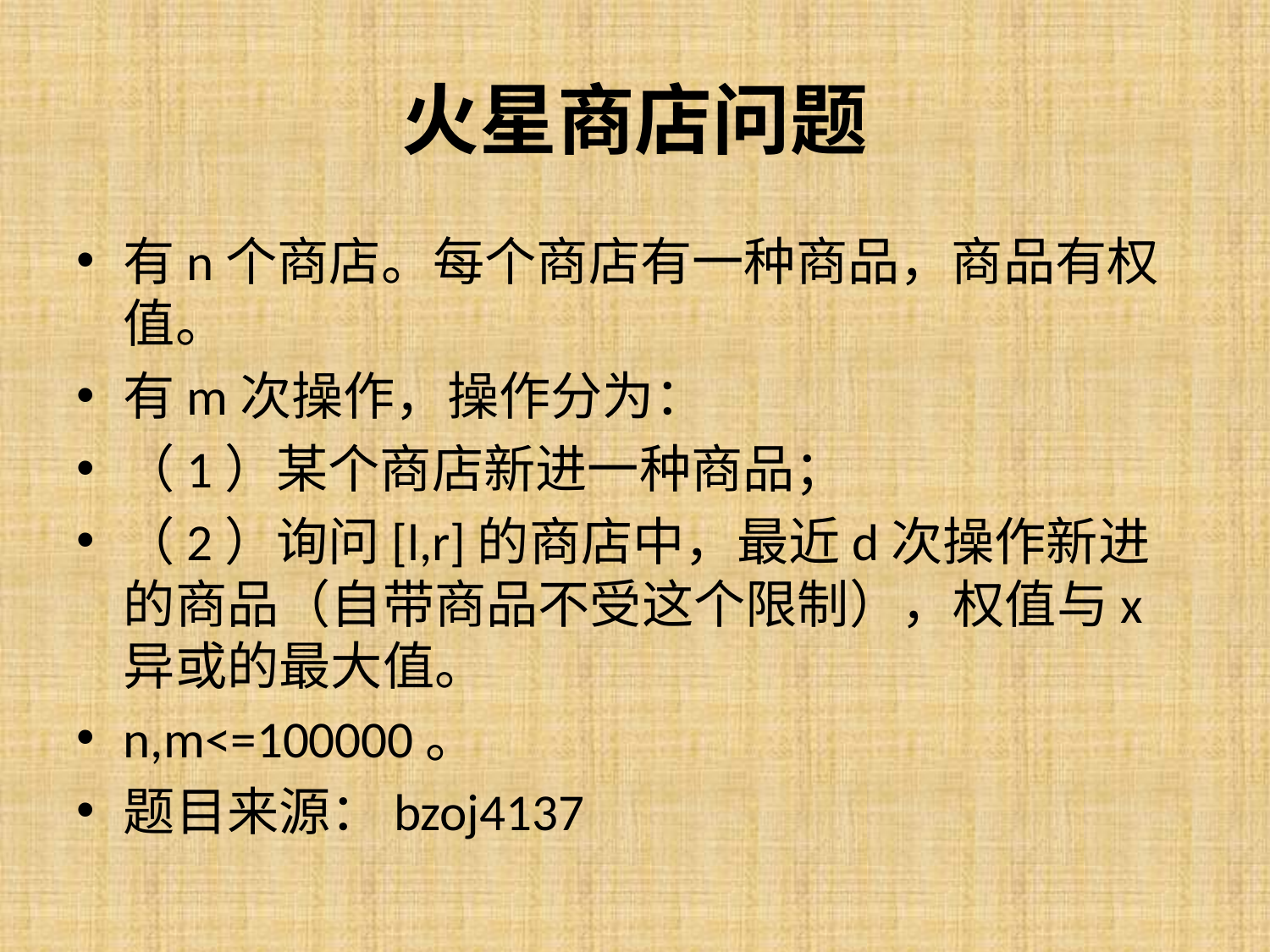

# 火星商店问题
有n个商店。每个商店有一种商品，商品有权值。
有m次操作，操作分为：
（1）某个商店新进一种商品；
（2）询问[l,r]的商店中，最近d次操作新进的商品（自带商品不受这个限制），权值与x异或的最大值。
n,m<=100000。
题目来源：bzoj4137